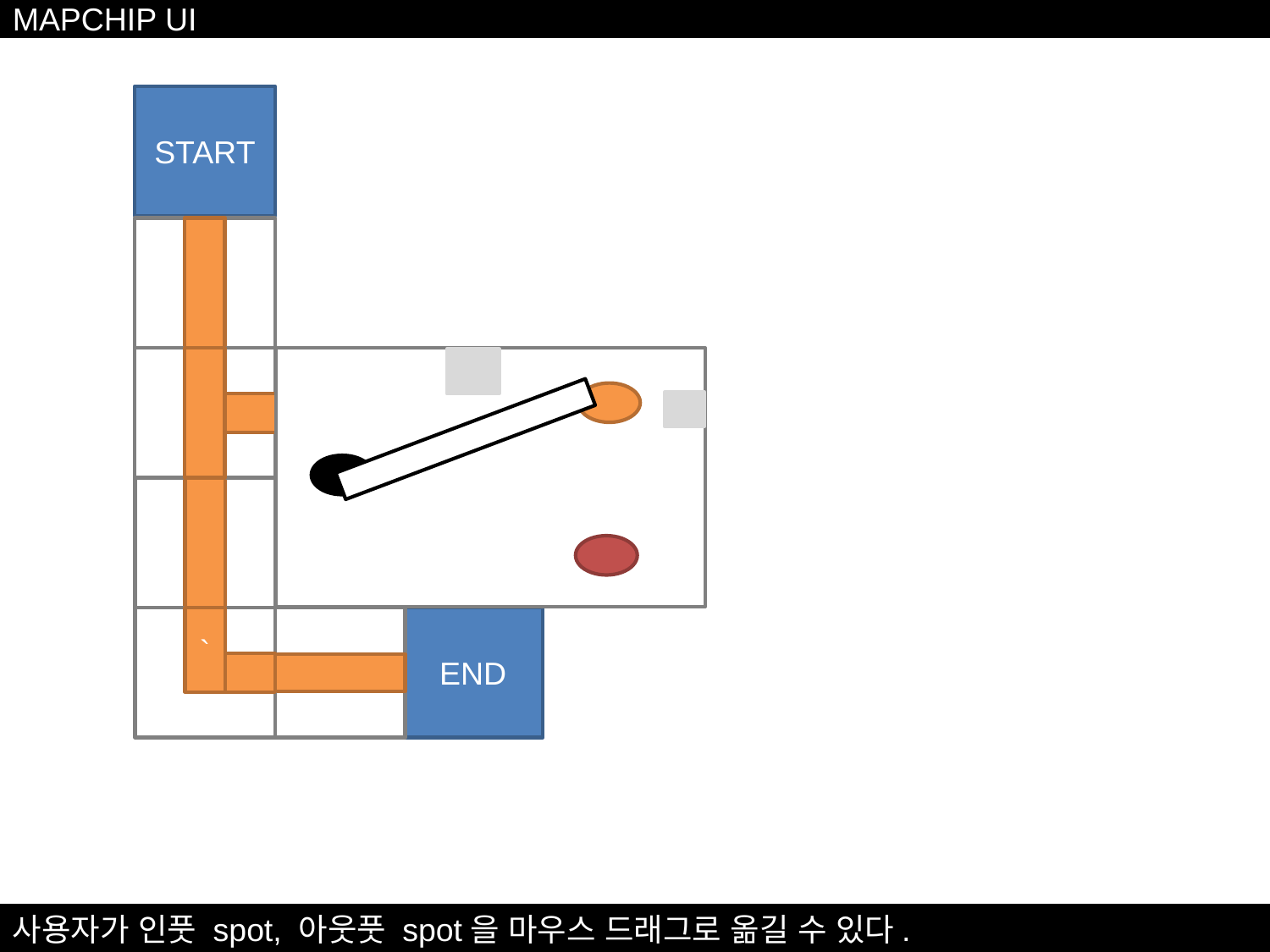

MAPCHIP UI
START

END

`

사용자가 인풋 spot, 아웃풋 spot을 마우스 드래그로 옮길 수 있다.